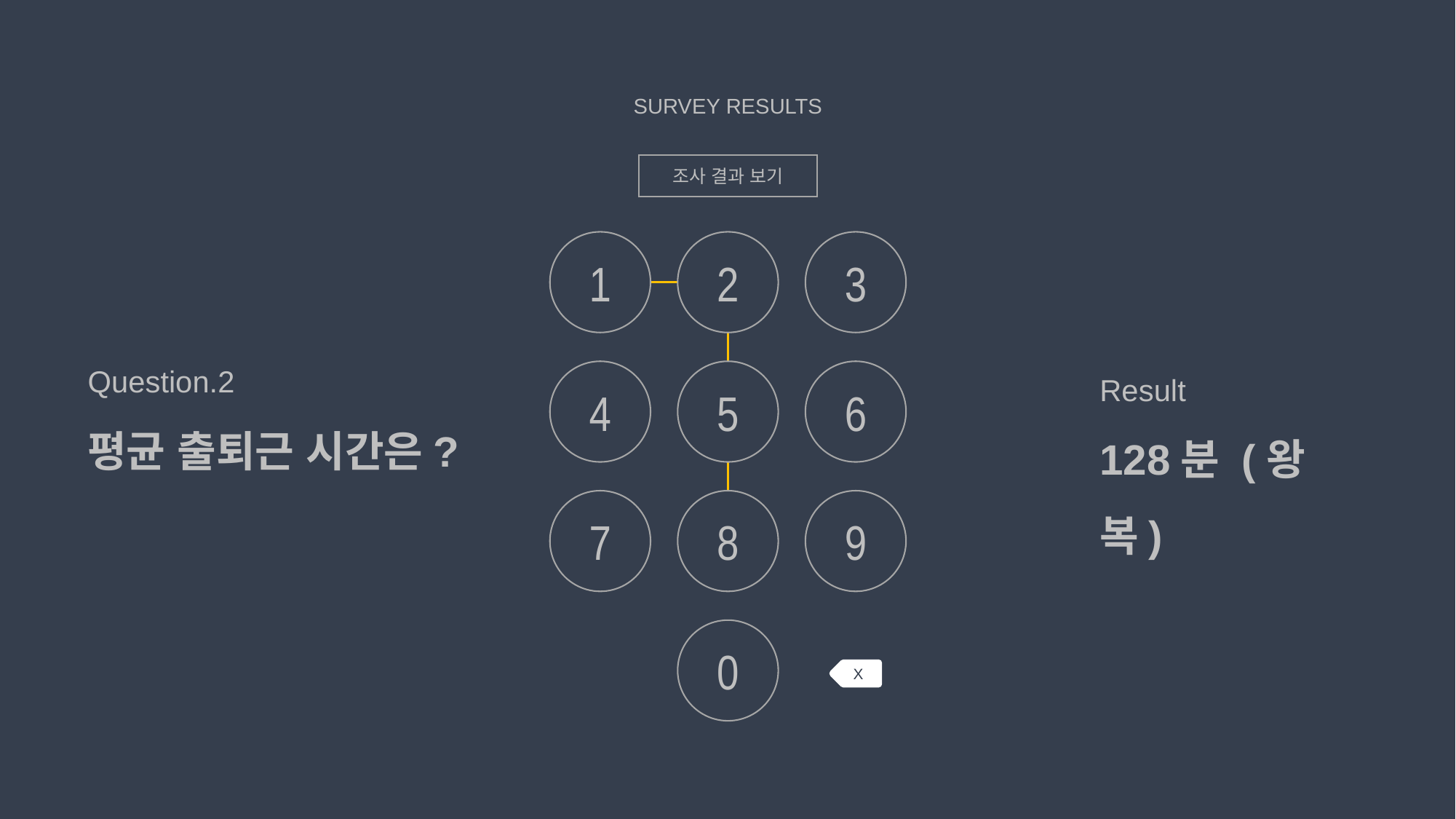

SURVEY RESULTS
조사 결과 보기
1
2
3
Question.2
평균 출퇴근 시간은?
Result
128분 (왕복)
4
5
6
7
8
9
0
X